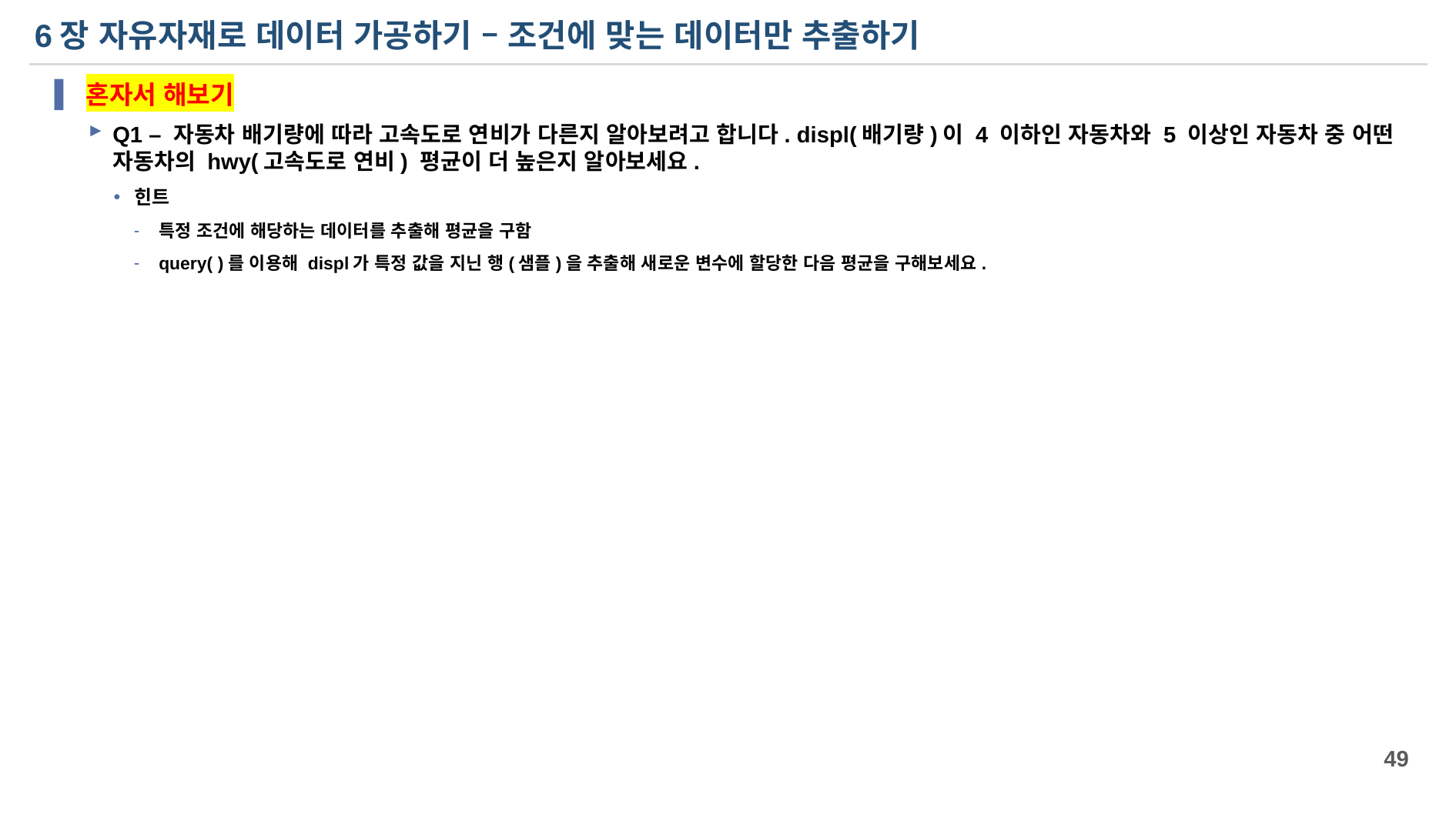

# 6장 자유자재로 데이터 가공하기 – 조건에 맞는 데이터만 추출하기
혼자서 해보기
Q1 – 자동차 배기량에 따라 고속도로 연비가 다른지 알아보려고 합니다. displ(배기량)이 4 이하인 자동차와 5 이상인 자동차 중 어떤 자동차의 hwy(고속도로 연비) 평균이 더 높은지 알아보세요.
힌트
특정 조건에 해당하는 데이터를 추출해 평균을 구함
query( )를 이용해 displ가 특정 값을 지닌 행(샘플)을 추출해 새로운 변수에 할당한 다음 평균을 구해보세요.

49